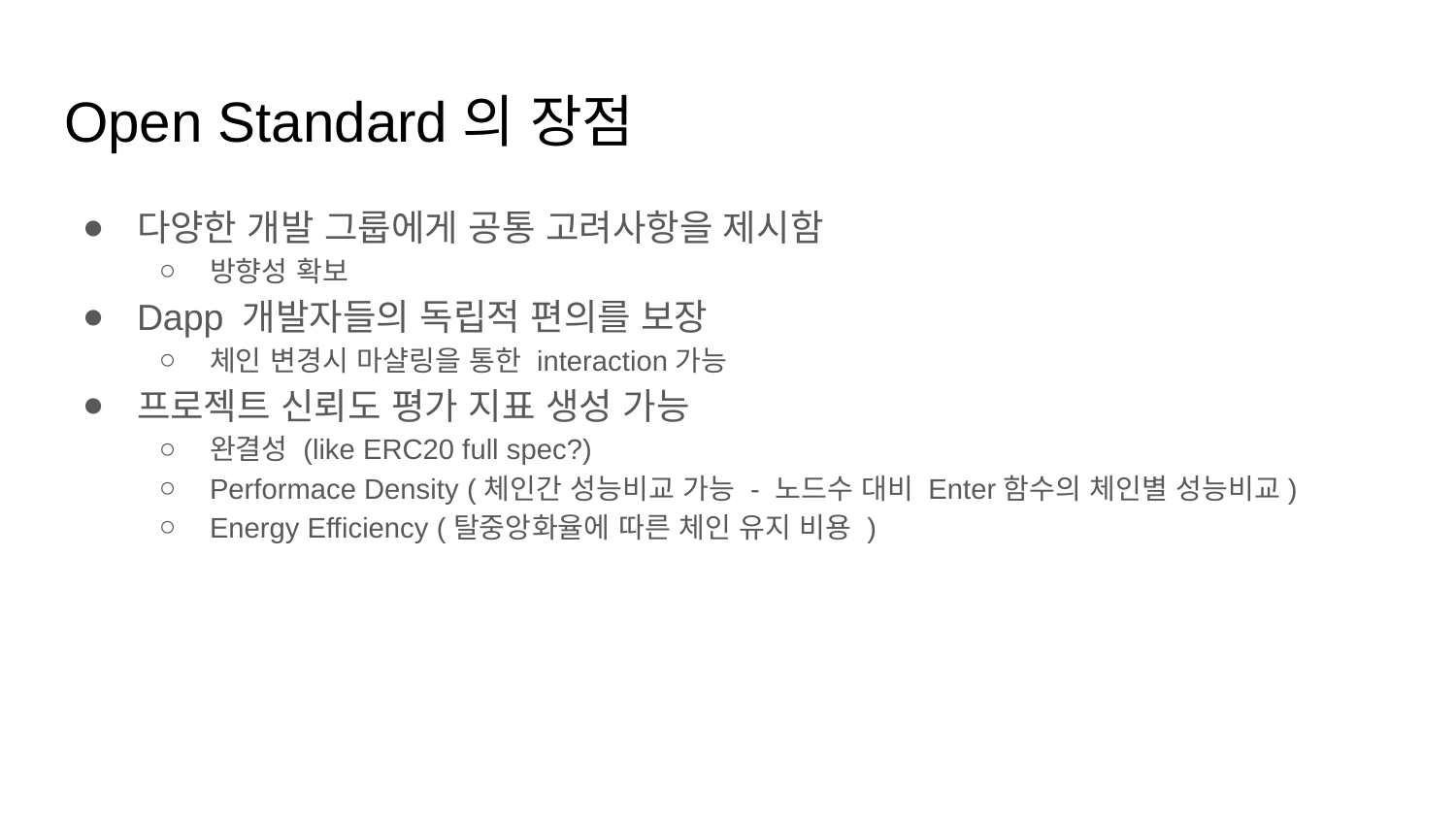

# Open Standard의 장점
다양한 개발 그룹에게 공통 고려사항을 제시함
방향성 확보
Dapp 개발자들의 독립적 편의를 보장
체인 변경시 마샬링을 통한 interaction가능
프로젝트 신뢰도 평가 지표 생성 가능
완결성 (like ERC20 full spec?)
Performace Density (체인간 성능비교 가능 - 노드수 대비 Enter함수의 체인별 성능비교)
Energy Efficiency (탈중앙화율에 따른 체인 유지 비용 )